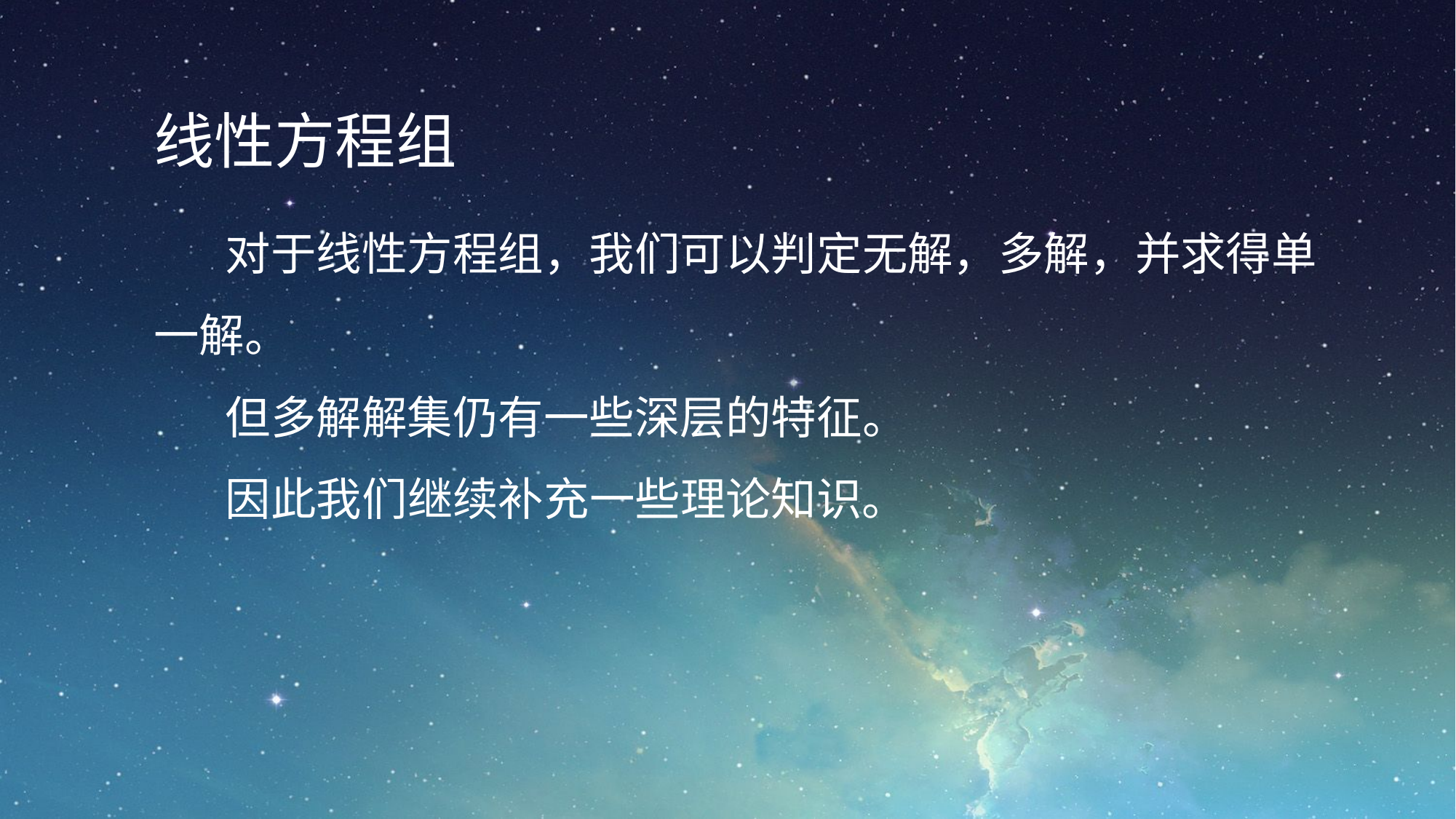

线性方程组
对于线性方程组，我们可以判定无解，多解，并求得单一解。
但多解解集仍有一些深层的特征。
因此我们继续补充一些理论知识。